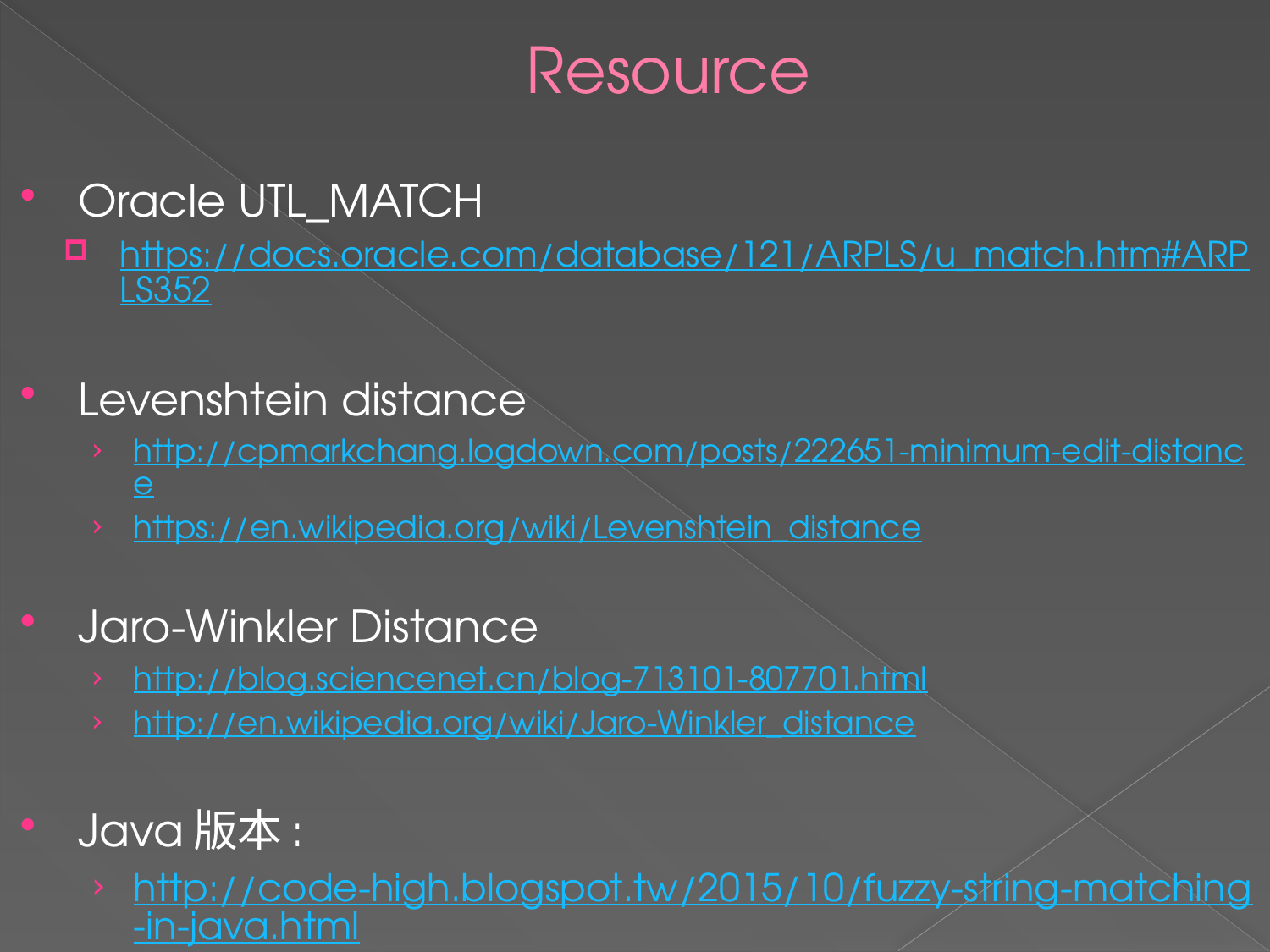

# Resource
Oracle UTL_MATCH
https://docs.oracle.com/database/121/ARPLS/u_match.htm#ARPLS352

Levenshtein distance
http://cpmarkchang.logdown.com/posts/222651-minimum-edit-distance
https://en.wikipedia.org/wiki/Levenshtein_distance

Jaro-Winkler Distance
http://blog.sciencenet.cn/blog-713101-807701.html
http://en.wikipedia.org/wiki/Jaro-Winkler_distance

Java版本:
http://code-high.blogspot.tw/2015/10/fuzzy-string-matching-in-java.html
https://commons.apache.org/proper/commons-lang/apidocs/org/apache/commons/lang3/StringUtils.html#getLevenshteinDistance(java.lang.CharSequence,%20java.lang.CharSequence)